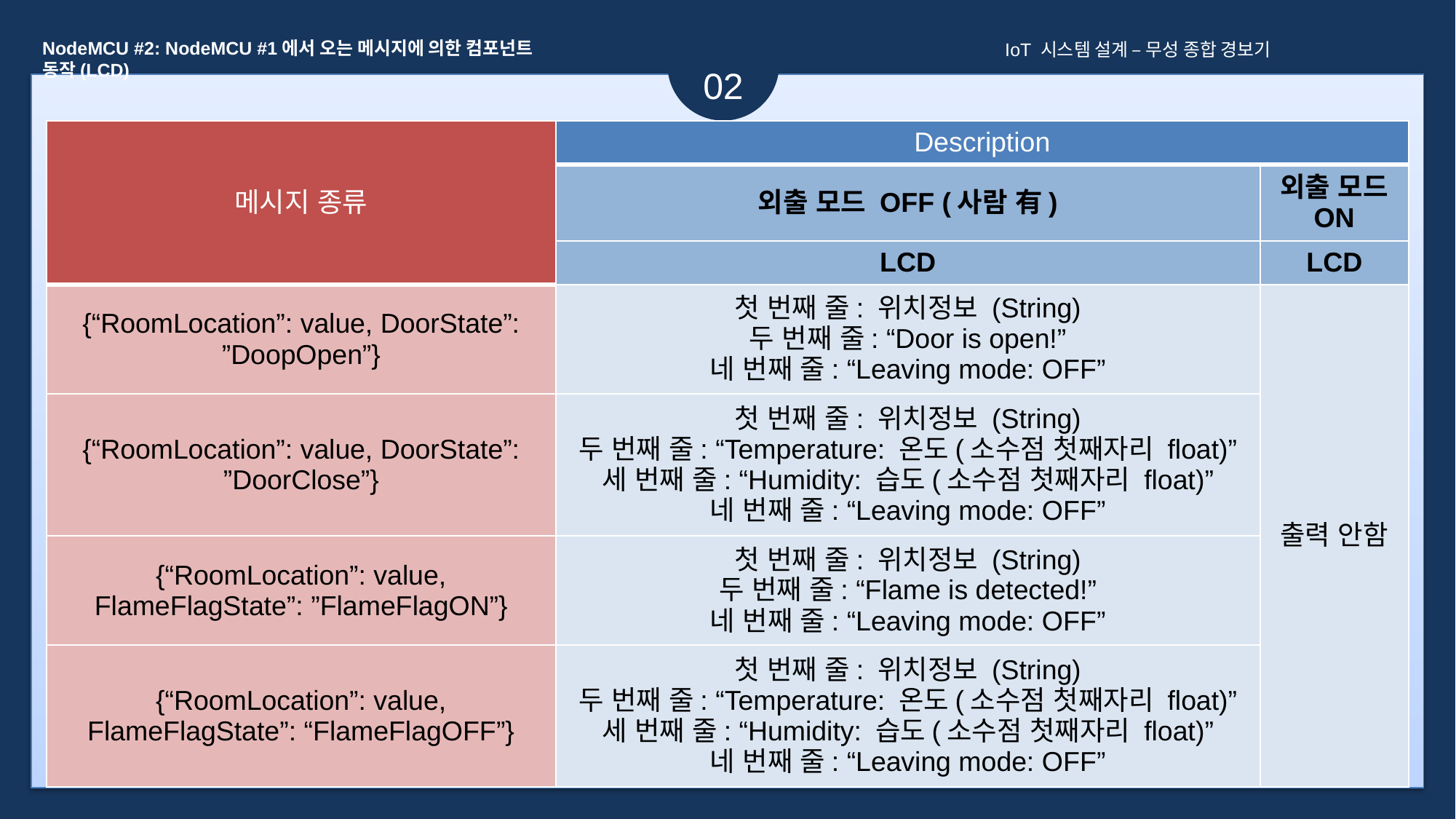

NodeMCU #2: NodeMCU #1에서 오는 메시지에 의한 컴포넌트 동작(LCD)
IoT 시스템 설계 – 무성 종합 경보기
02

| 메시지 종류 | Description |  |
| --- | --- | --- |
|  | 외출 모드 OFF (사람 有) | 외출 모드 ON |
|  | LCD | LCD |
| {“RoomLocation”: value, DoorState”: ”DoopOpen”} | 첫 번째 줄: 위치정보 (String) 두 번째 줄: “Door is open!” 네 번째 줄: “Leaving mode: OFF” | 출력 안함 |
| {“RoomLocation”: value, DoorState”: ”DoorClose”} | 첫 번째 줄: 위치정보 (String) 두 번째 줄: “Temperature: 온도(소수점 첫째자리 float)” 세 번째 줄: “Humidity: 습도(소수점 첫째자리 float)” 네 번째 줄: “Leaving mode: OFF” |  |
| {“RoomLocation”: value, FlameFlagState”: ”FlameFlagON”} | 첫 번째 줄: 위치정보 (String) 두 번째 줄: “Flame is detected!” 네 번째 줄: “Leaving mode: OFF” |  |
| {“RoomLocation”: value, FlameFlagState”: “FlameFlagOFF”} | 첫 번째 줄: 위치정보 (String) 두 번째 줄: “Temperature: 온도(소수점 첫째자리 float)” 세 번째 줄: “Humidity: 습도(소수점 첫째자리 float)” 네 번째 줄: “Leaving mode: OFF” |  |